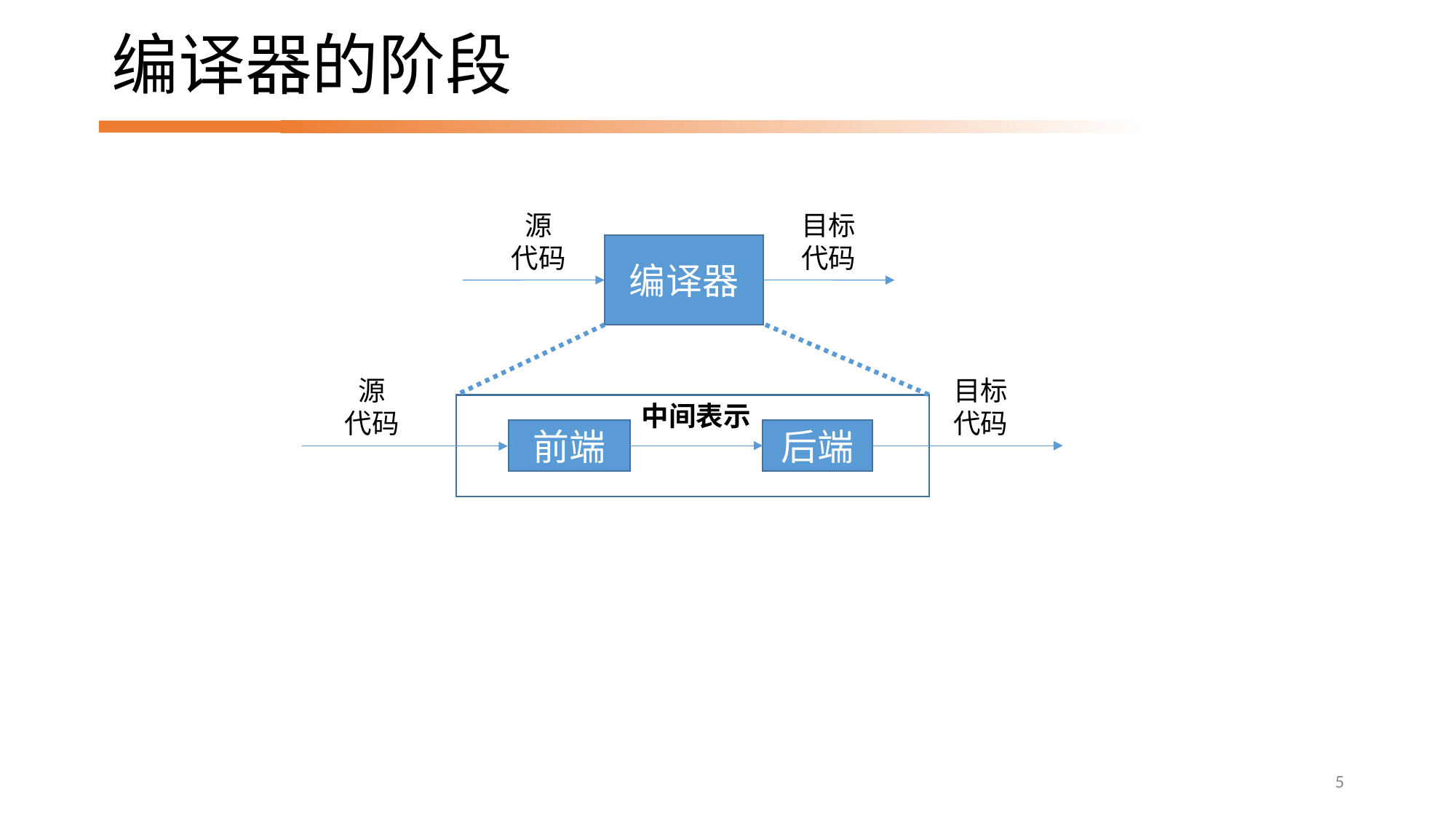

# 编译器的阶段
源
代码
目标代码
编译器
源
代码
目标代码
中间表示

前端
后端
5